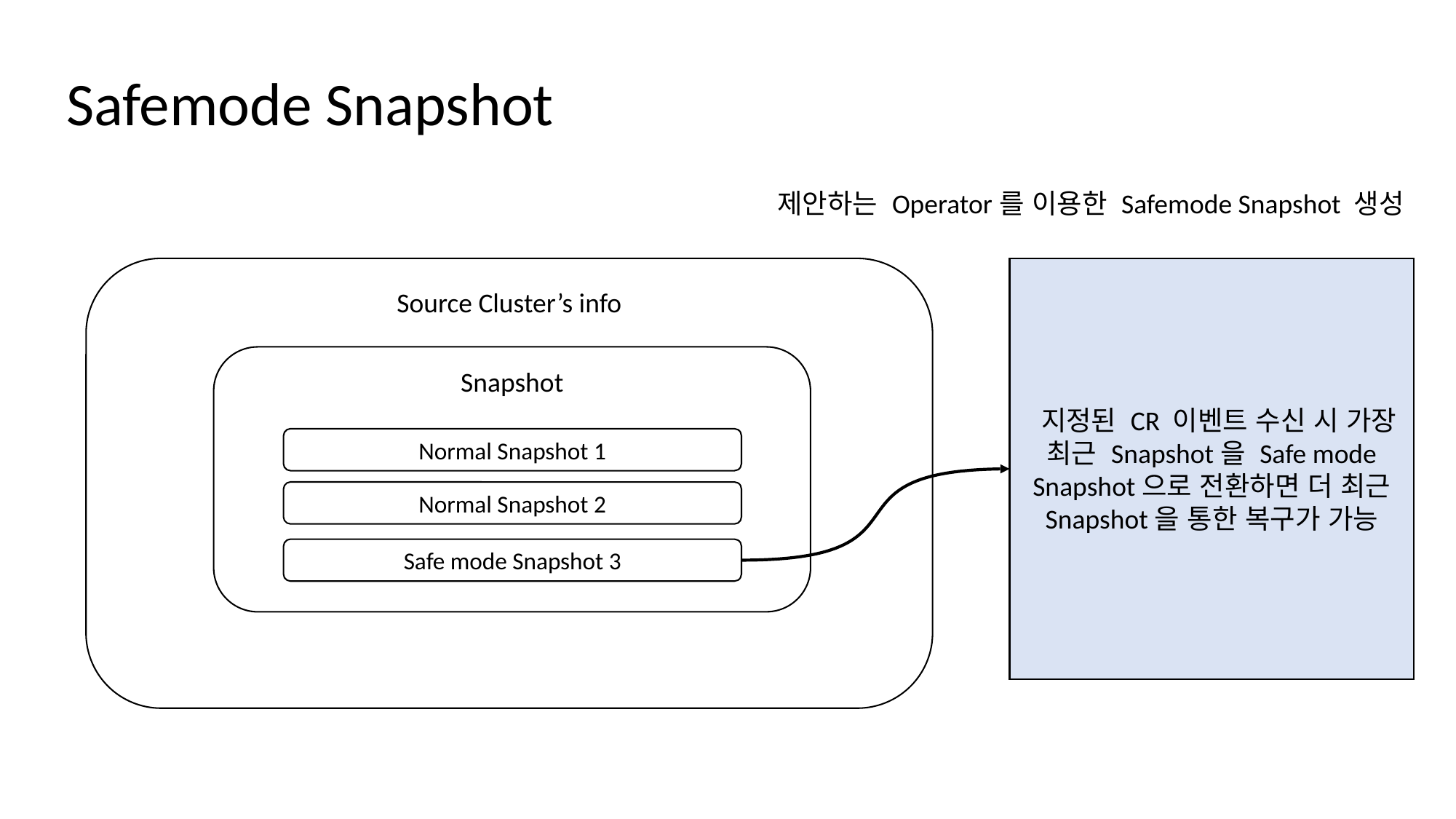

Safemode Snapshot
제안하는 Operator를 이용한 Safemode Snapshot 생성
Source Cluster’s info
 지정된 CR 이벤트 수신 시 가장 최근 Snapshot을 Safe mode Snapshot으로 전환하면 더 최근 Snapshot을 통한 복구가 가능
Snapshot
Normal Snapshot 1
Normal Snapshot 2
Safe mode Snapshot 3